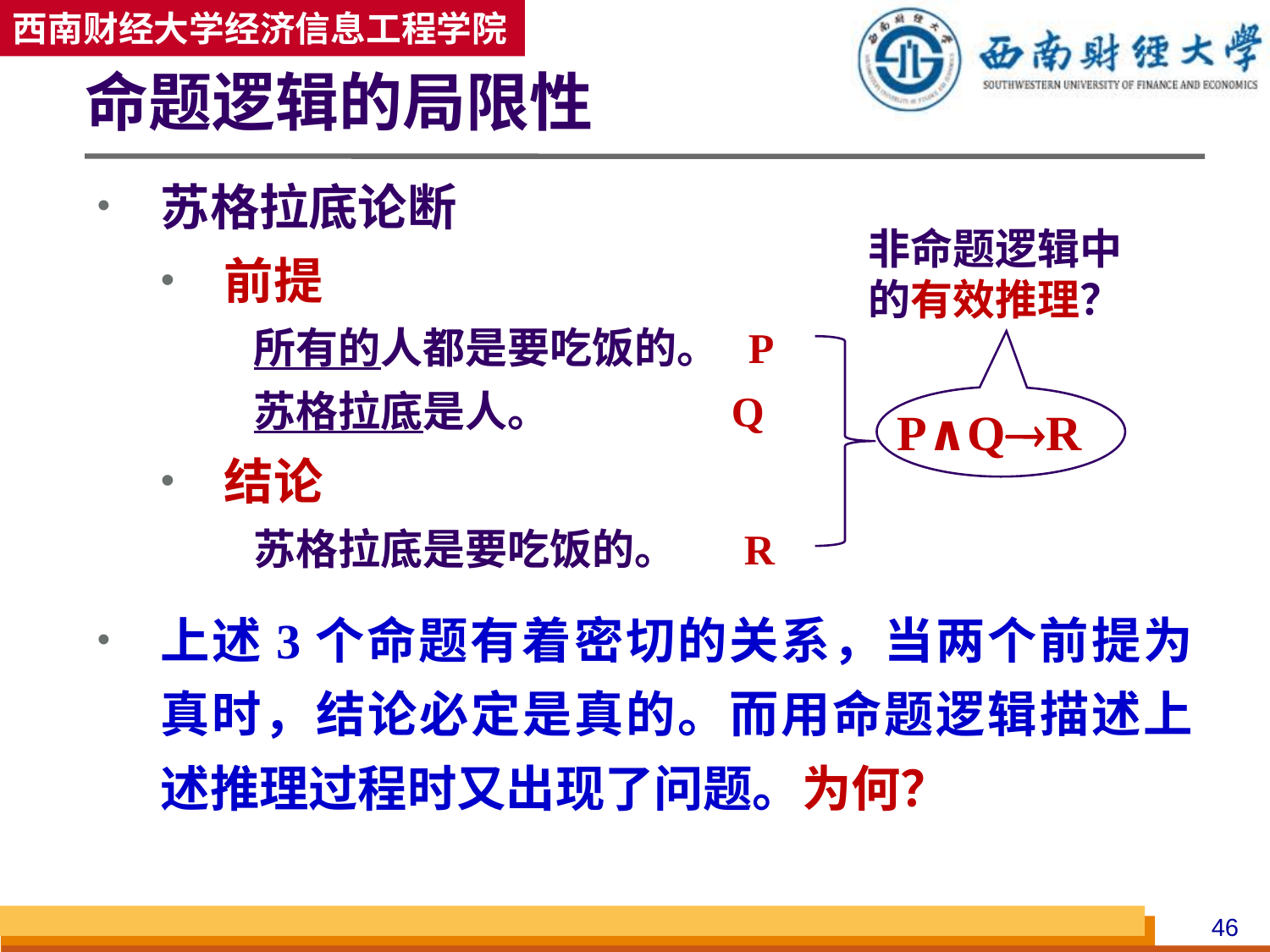

# 命题逻辑的局限性
苏格拉底论断
前提
  所有的人都是要吃饭的。  P
  苏格拉底是人。                  Q
结论
  苏格拉底是要吃饭的。      R
上述3个命题有着密切的关系，当两个前提为真时，结论必定是真的。而用命题逻辑描述上述推理过程时又出现了问题。为何？
非命题逻辑中的有效推理？

P∧Q→R